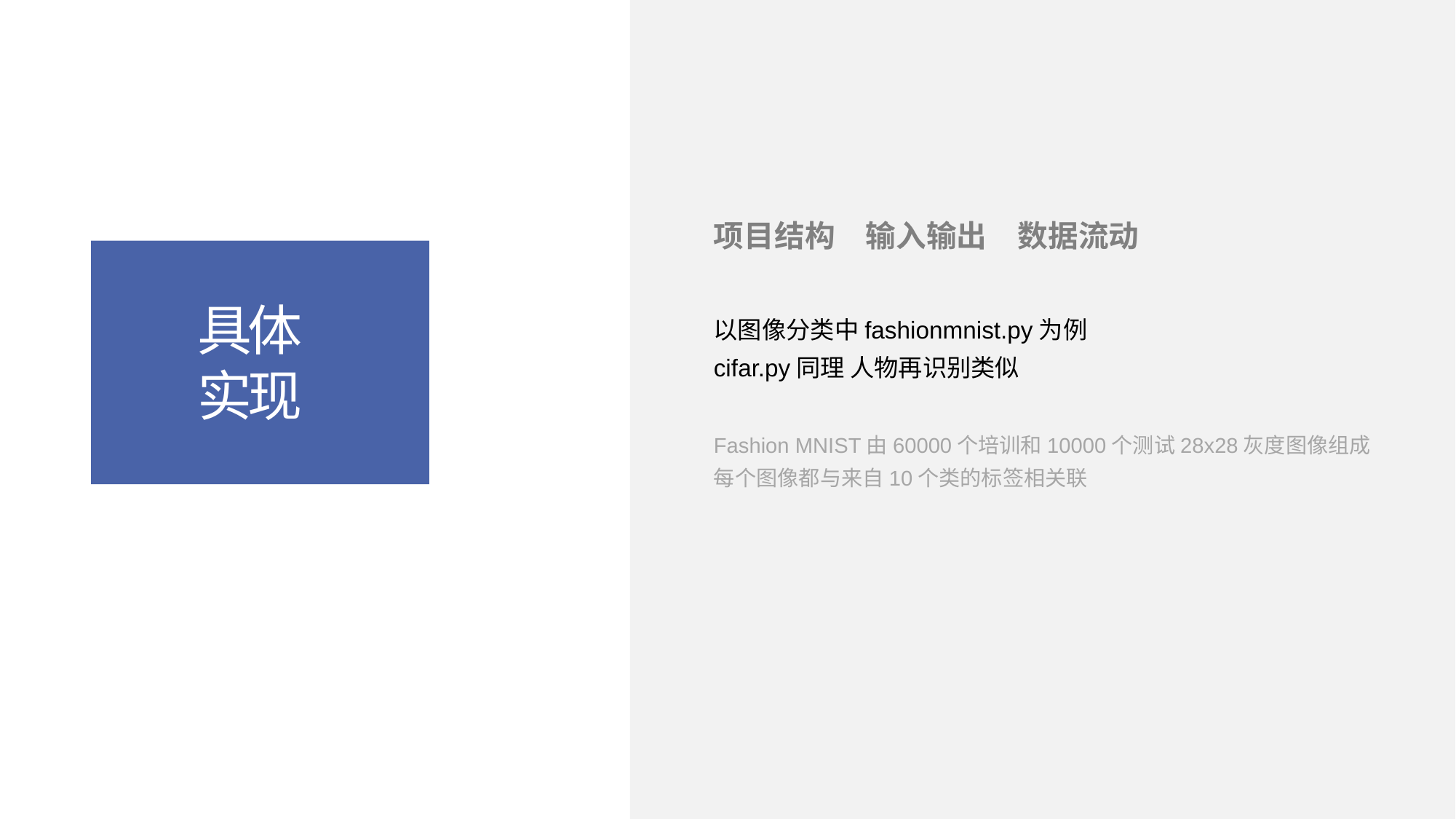

项目结构　输入输出　数据流动

具体
实现
以图像分类中fashionmnist.py为例
cifar.py同理 人物再识别类似

Fashion MNIST由60000个培训和10000个测试28x28灰度图像组成 每个图像都与来自10个类的标签相关联